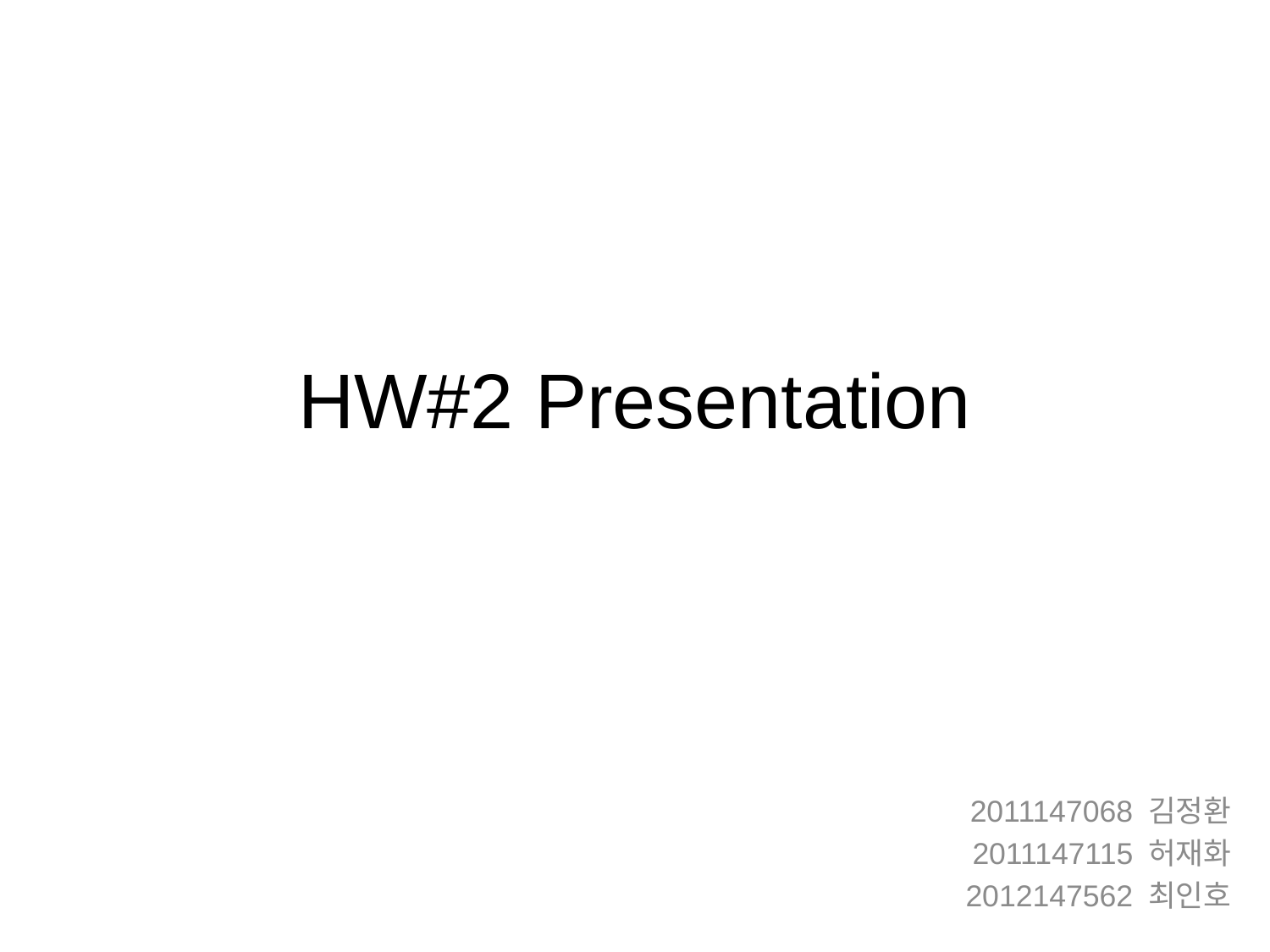

# HW#2 Presentation
2011147068 김정환
2011147115 허재화
2012147562 최인호